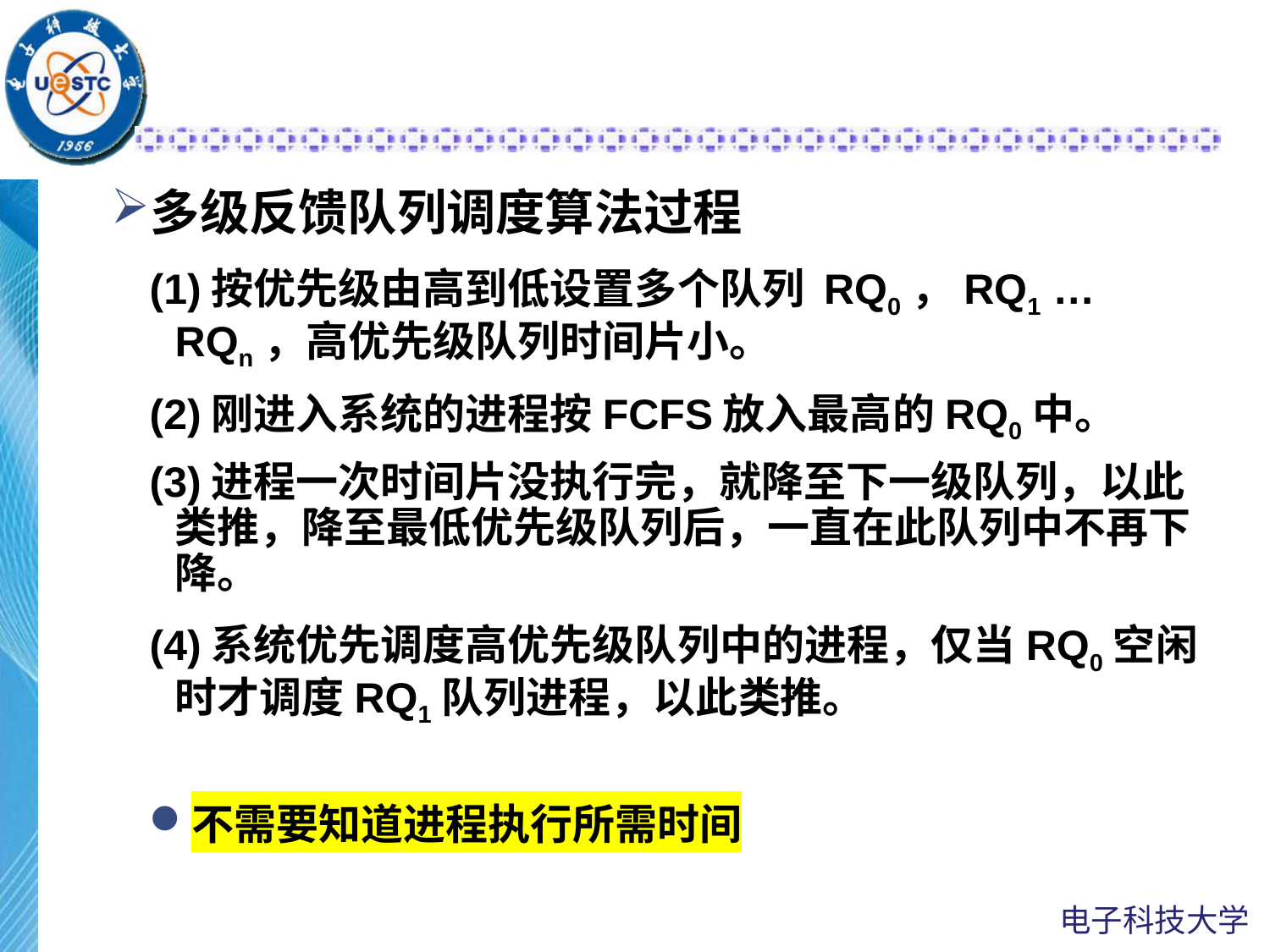

#
多级反馈队列调度算法过程
(1)按优先级由高到低设置多个队列 RQ0，RQ1 … RQn，高优先级队列时间片小。
(2)刚进入系统的进程按FCFS放入最高的RQ0中。
(3)进程一次时间片没执行完，就降至下一级队列，以此类推，降至最低优先级队列后，一直在此队列中不再下降。
(4)系统优先调度高优先级队列中的进程，仅当RQ0空闲时才调度RQ1队列进程，以此类推。

不需要知道进程执行所需时间